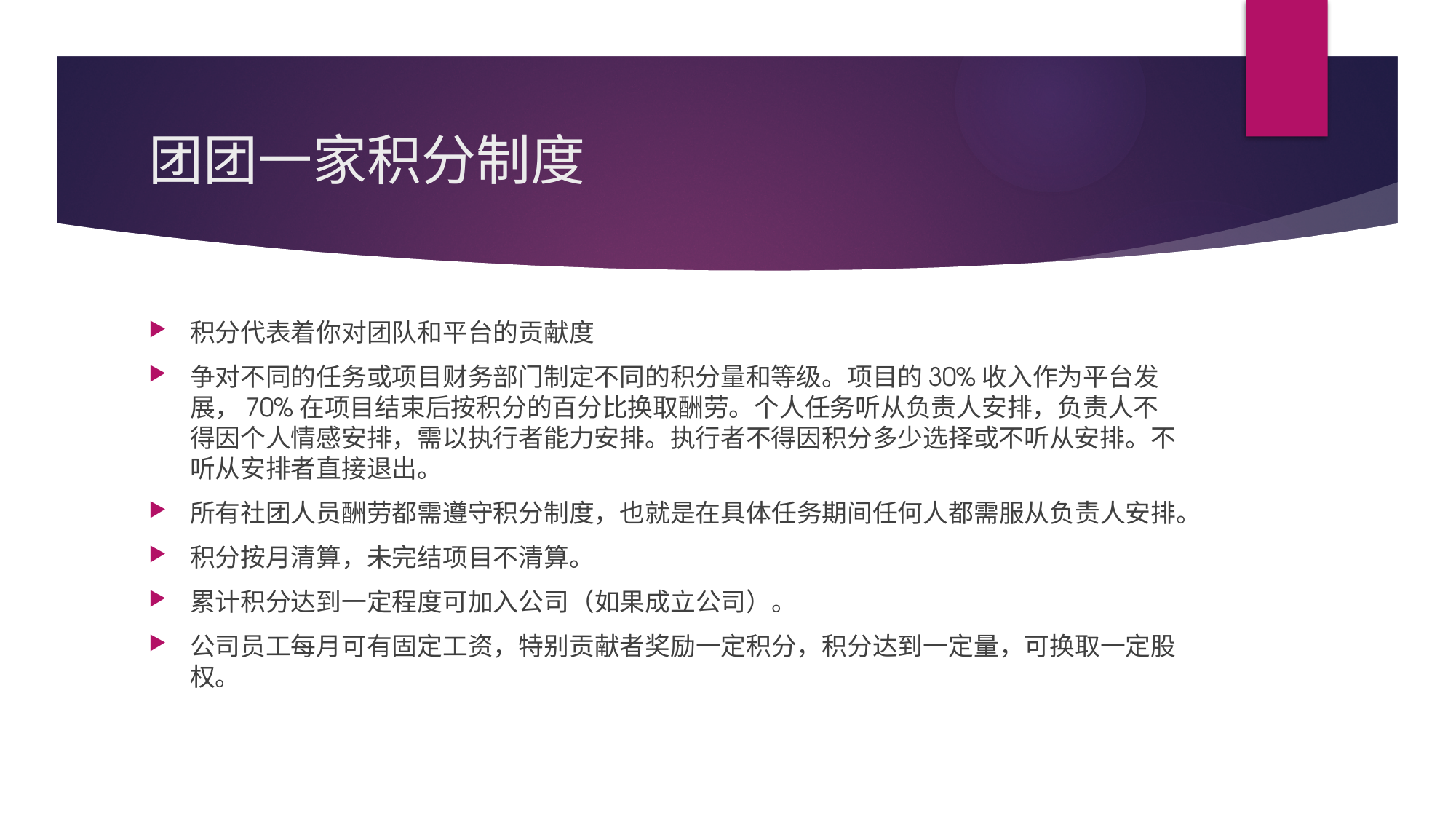

# 团团一家积分制度
积分代表着你对团队和平台的贡献度
争对不同的任务或项目财务部门制定不同的积分量和等级。项目的30%收入作为平台发展，70%在项目结束后按积分的百分比换取酬劳。个人任务听从负责人安排，负责人不得因个人情感安排，需以执行者能力安排。执行者不得因积分多少选择或不听从安排。不听从安排者直接退出。
所有社团人员酬劳都需遵守积分制度，也就是在具体任务期间任何人都需服从负责人安排。
积分按月清算，未完结项目不清算。
累计积分达到一定程度可加入公司（如果成立公司）。
公司员工每月可有固定工资，特别贡献者奖励一定积分，积分达到一定量，可换取一定股权。